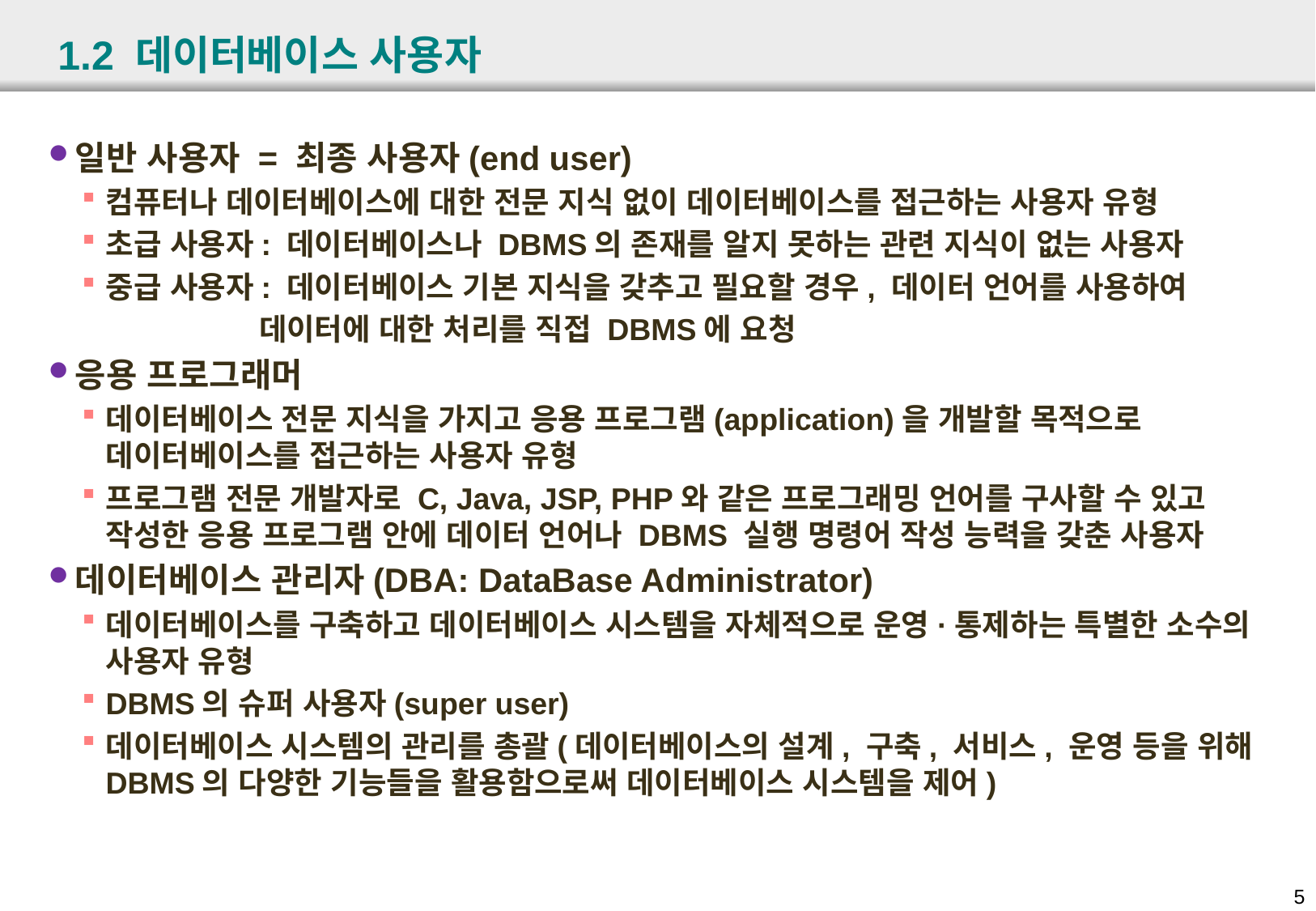

# 1.2 데이터베이스 사용자
일반 사용자 = 최종 사용자(end user)
컴퓨터나 데이터베이스에 대한 전문 지식 없이 데이터베이스를 접근하는 사용자 유형
초급 사용자: 데이터베이스나 DBMS의 존재를 알지 못하는 관련 지식이 없는 사용자
중급 사용자: 데이터베이스 기본 지식을 갖추고 필요할 경우, 데이터 언어를 사용하여
                    데이터에 대한 처리를 직접 DBMS에 요청
응용 프로그래머
데이터베이스 전문 지식을 가지고 응용 프로그램(application)을 개발할 목적으로 데이터베이스를 접근하는 사용자 유형
프로그램 전문 개발자로 C, Java, JSP, PHP와 같은 프로그래밍 언어를 구사할 수 있고 작성한 응용 프로그램 안에 데이터 언어나 DBMS 실행 명령어 작성 능력을 갖춘 사용자
데이터베이스 관리자(DBA: DataBase Administrator)
데이터베이스를 구축하고 데이터베이스 시스템을 자체적으로 운영·통제하는 특별한 소수의 사용자 유형
DBMS의 슈퍼 사용자(super user)
데이터베이스 시스템의 관리를 총괄(데이터베이스의 설계, 구축, 서비스, 운영 등을 위해 DBMS의 다양한 기능들을 활용함으로써 데이터베이스 시스템을 제어)